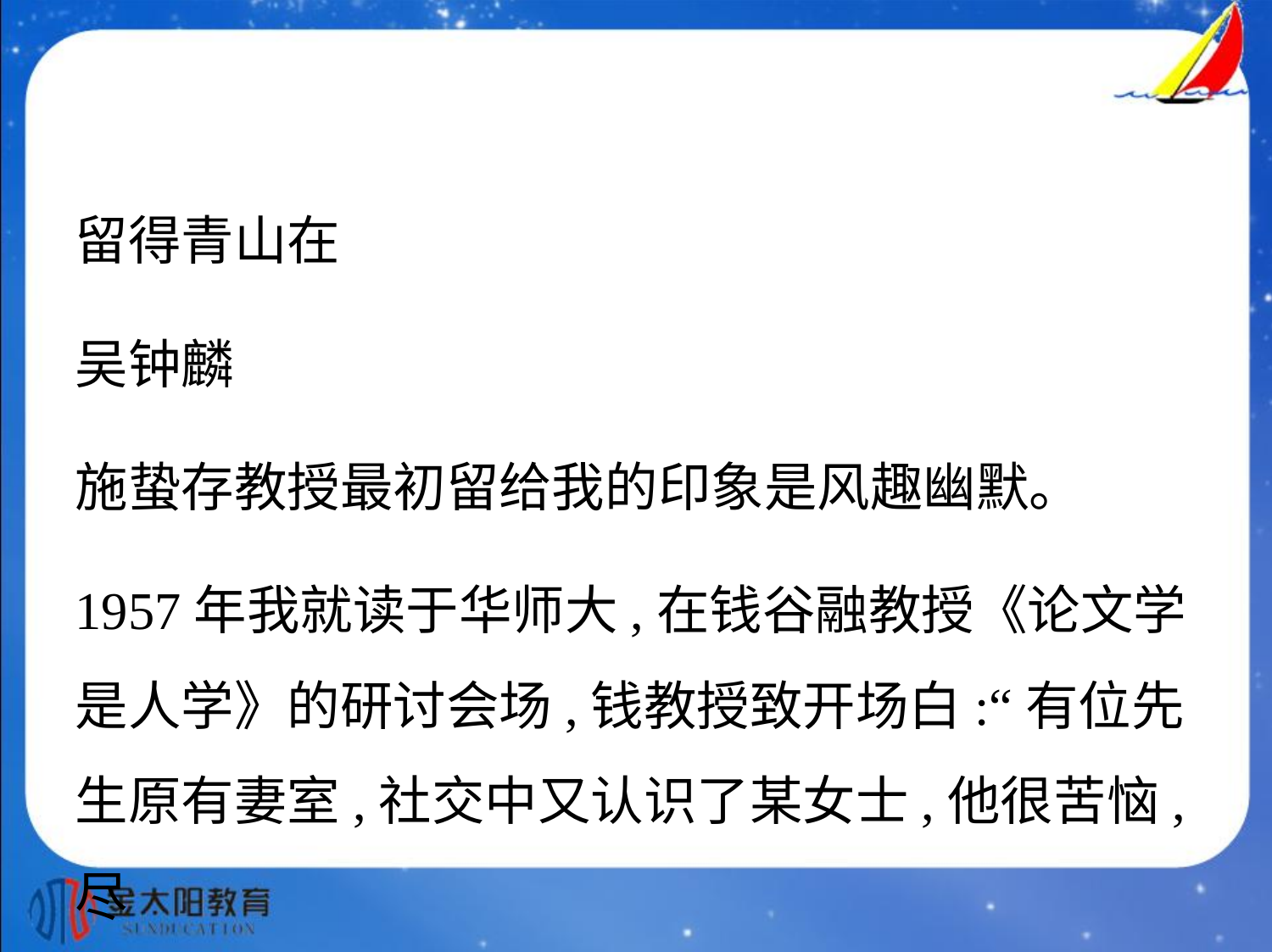

留得青山在
吴钟麟
施蛰存教授最初留给我的印象是风趣幽默。
1957年我就读于华师大,在钱谷融教授《论文学
是人学》的研讨会场,钱教授致开场白:“有位先
生原有妻室,社交中又认识了某女士,他很苦恼,尽